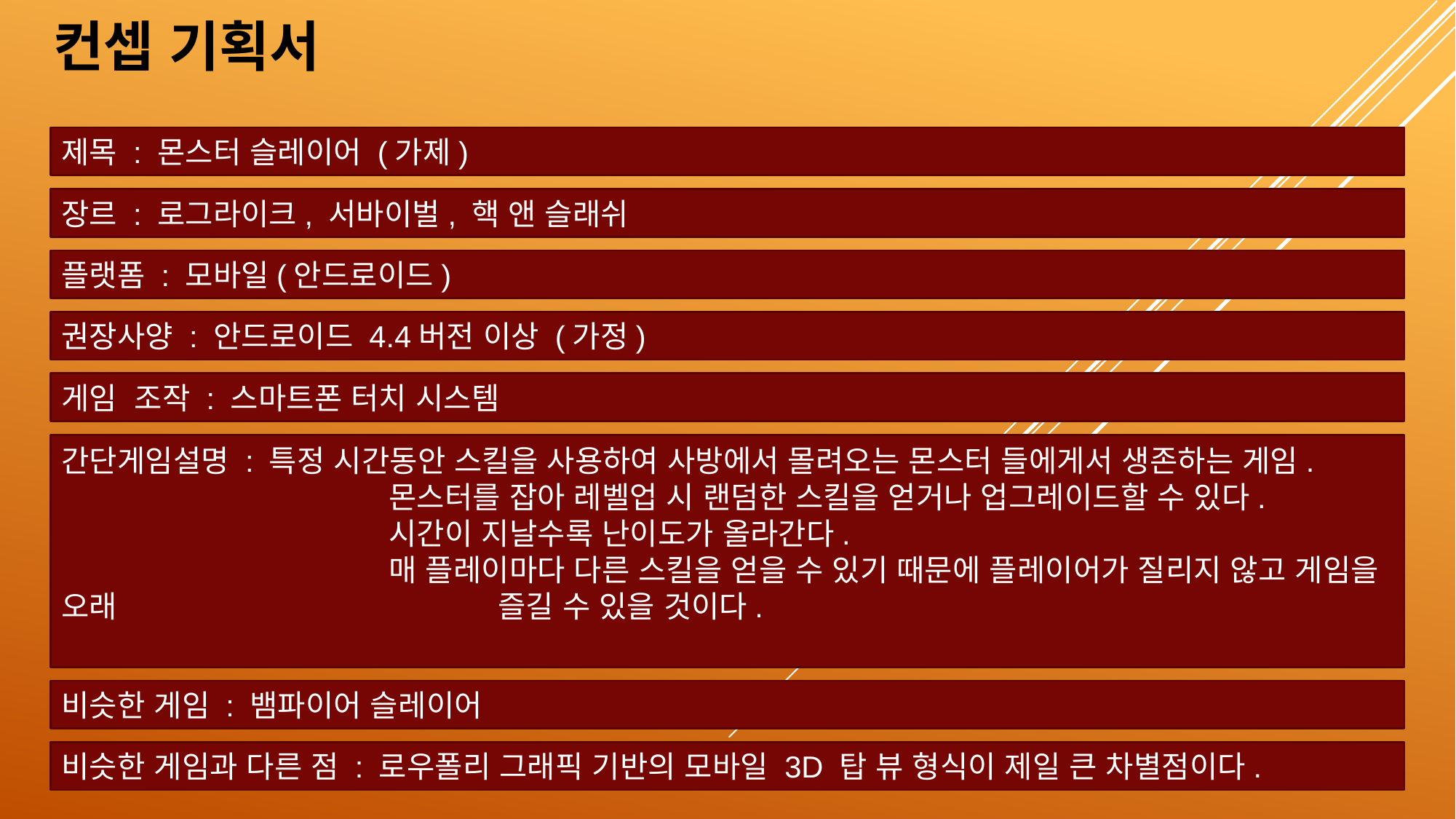

컨셉 기획서
제목 : 몬스터 슬레이어 (가제)
장르 : 로그라이크, 서바이벌, 핵 앤 슬래쉬
플랫폼 : 모바일(안드로이드)
권장사양 : 안드로이드 4.4버전 이상 (가정)
게임  조작 : 스마트폰 터치 시스템
간단게임설명 : 특정 시간동안 스킬을 사용하여 사방에서 몰려오는 몬스터 들에게서 생존하는 게임.
			몬스터를 잡아 레벨업 시 랜덤한 스킬을 얻거나 업그레이드할 수 있다.
			시간이 지날수록 난이도가 올라간다.
			매 플레이마다 다른 스킬을 얻을 수 있기 때문에 플레이어가 질리지 않고 게임을 오래 				즐길 수 있을 것이다.

비슷한 게임 : 뱀파이어 슬레이어
비슷한 게임과 다른 점 : 로우폴리 그래픽 기반의 모바일 3D 탑 뷰 형식이 제일 큰 차별점이다.